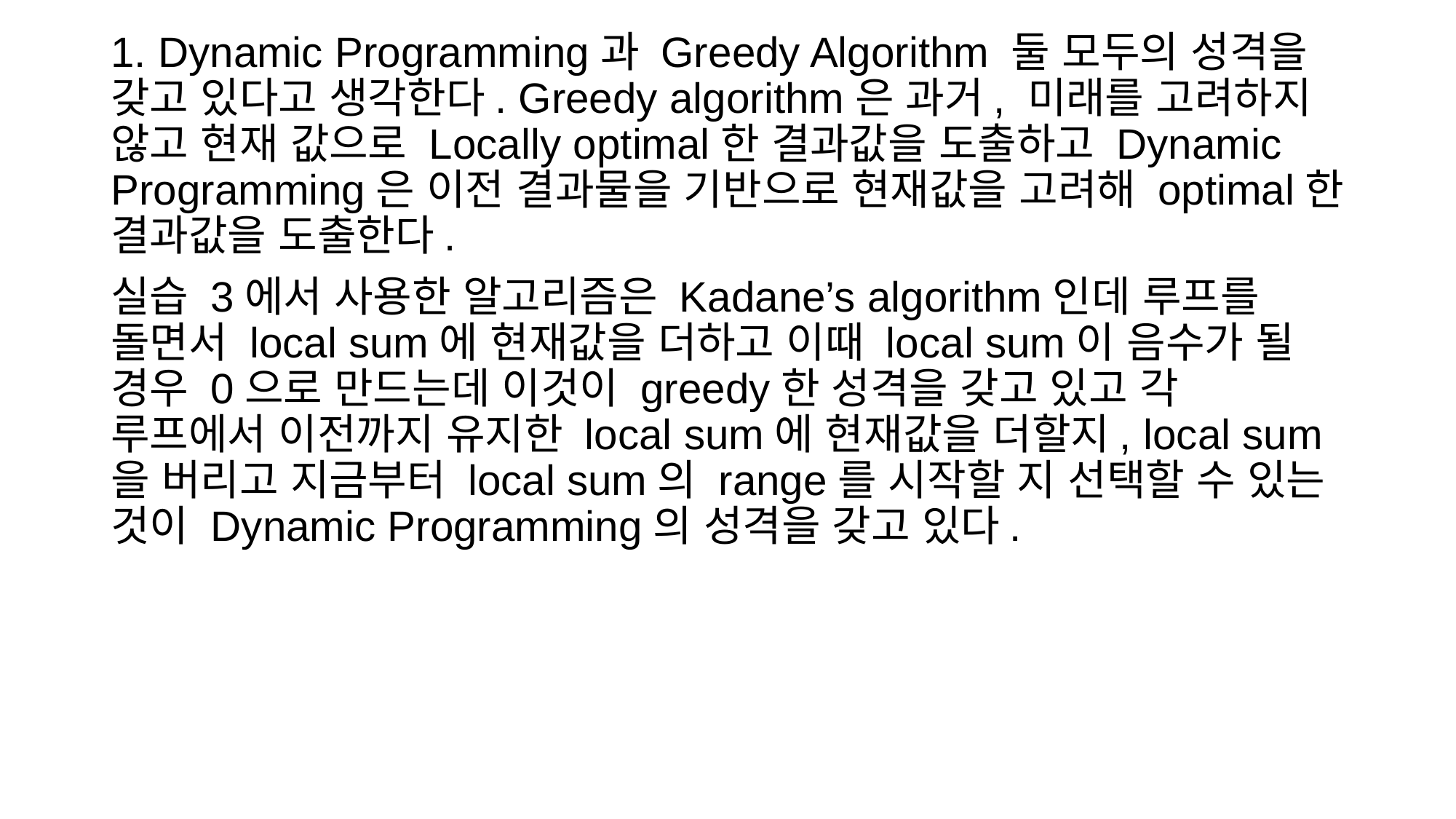

1. Dynamic Programming과 Greedy Algorithm 둘 모두의 성격을 갖고 있다고 생각한다. Greedy algorithm은 과거, 미래를 고려하지 않고 현재 값으로 Locally optimal한 결과값을 도출하고 Dynamic Programming은 이전 결과물을 기반으로 현재값을 고려해 optimal한 결과값을 도출한다.
실습 3에서 사용한 알고리즘은 Kadane’s algorithm인데 루프를 돌면서 local sum에 현재값을 더하고 이때 local sum이 음수가 될 경우 0으로 만드는데 이것이 greedy한 성격을 갖고 있고 각 루프에서 이전까지 유지한 local sum에 현재값을 더할지, local sum을 버리고 지금부터 local sum의 range를 시작할 지 선택할 수 있는 것이 Dynamic Programming의 성격을 갖고 있다.